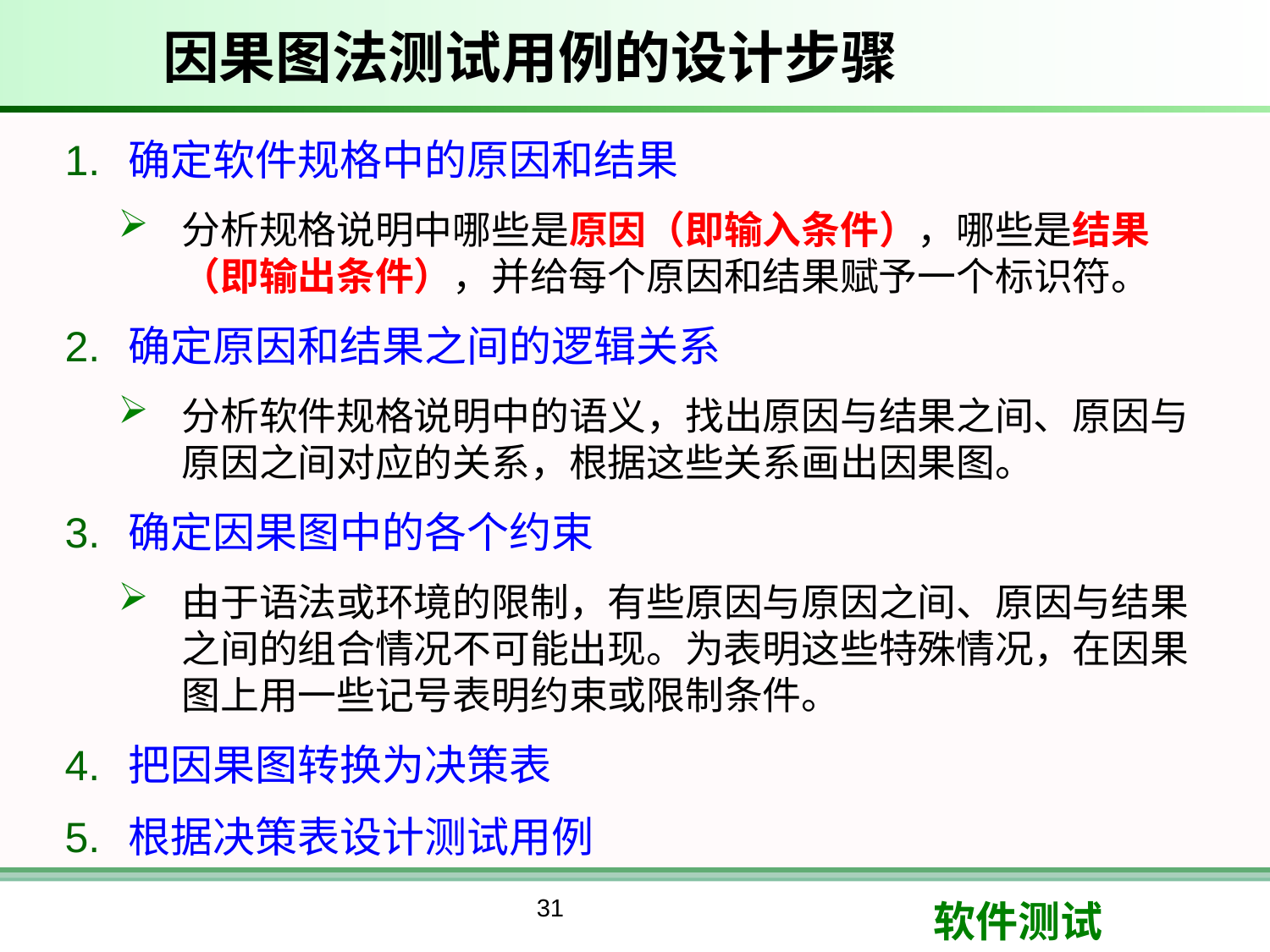

# 因果图法测试用例的设计步骤
确定软件规格中的原因和结果
分析规格说明中哪些是原因（即输入条件），哪些是结果（即输出条件），并给每个原因和结果赋予一个标识符。
确定原因和结果之间的逻辑关系
分析软件规格说明中的语义，找出原因与结果之间、原因与原因之间对应的关系，根据这些关系画出因果图。
确定因果图中的各个约束
由于语法或环境的限制，有些原因与原因之间、原因与结果之间的组合情况不可能出现。为表明这些特殊情况，在因果图上用一些记号表明约束或限制条件。
把因果图转换为决策表
根据决策表设计测试用例

31